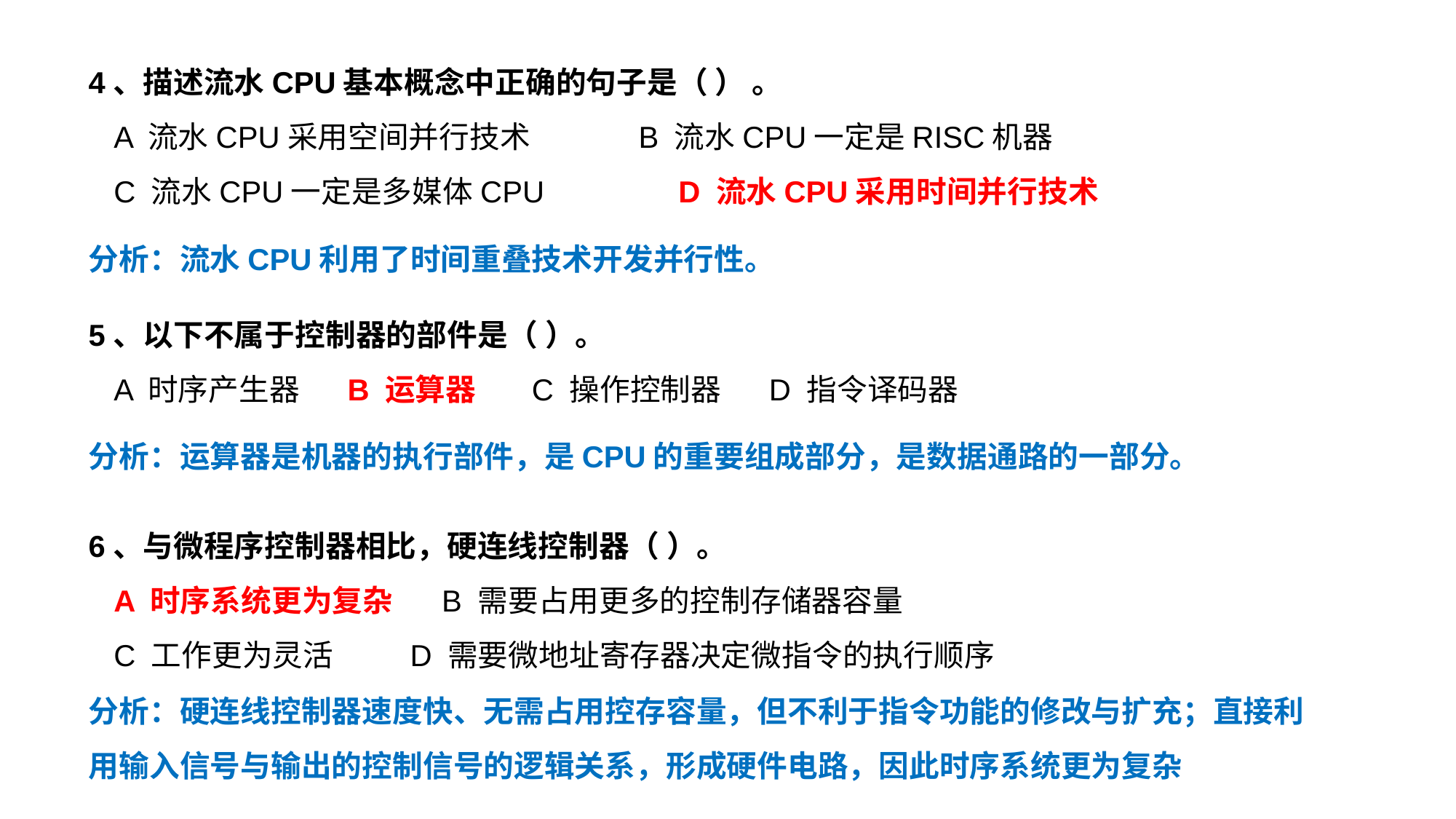

4、描述流水CPU基本概念中正确的句子是（ ） 。
   A 流水CPU采用空间并行技术               B 流水CPU一定是RISC机器
   C 流水CPU一定是多媒体CPU                D 流水CPU采用时间并行技术
分析：流水CPU利用了时间重叠技术开发并行性。
5、以下不属于控制器的部件是（ ）。
   A 时序产生器      B 运算器       C 操作控制器      D 指令译码器
分析：运算器是机器的执行部件，是CPU的重要组成部分，是数据通路的一部分。
6、与微程序控制器相比，硬连线控制器（ ）。
   A 时序系统更为复杂      B 需要占用更多的控制存储器容量
   C 工作更为灵活          D 需要微地址寄存器决定微指令的执行顺序
分析：硬连线控制器速度快、无需占用控存容量，但不利于指令功能的修改与扩充；直接利用输入信号与输出的控制信号的逻辑关系，形成硬件电路，因此时序系统更为复杂